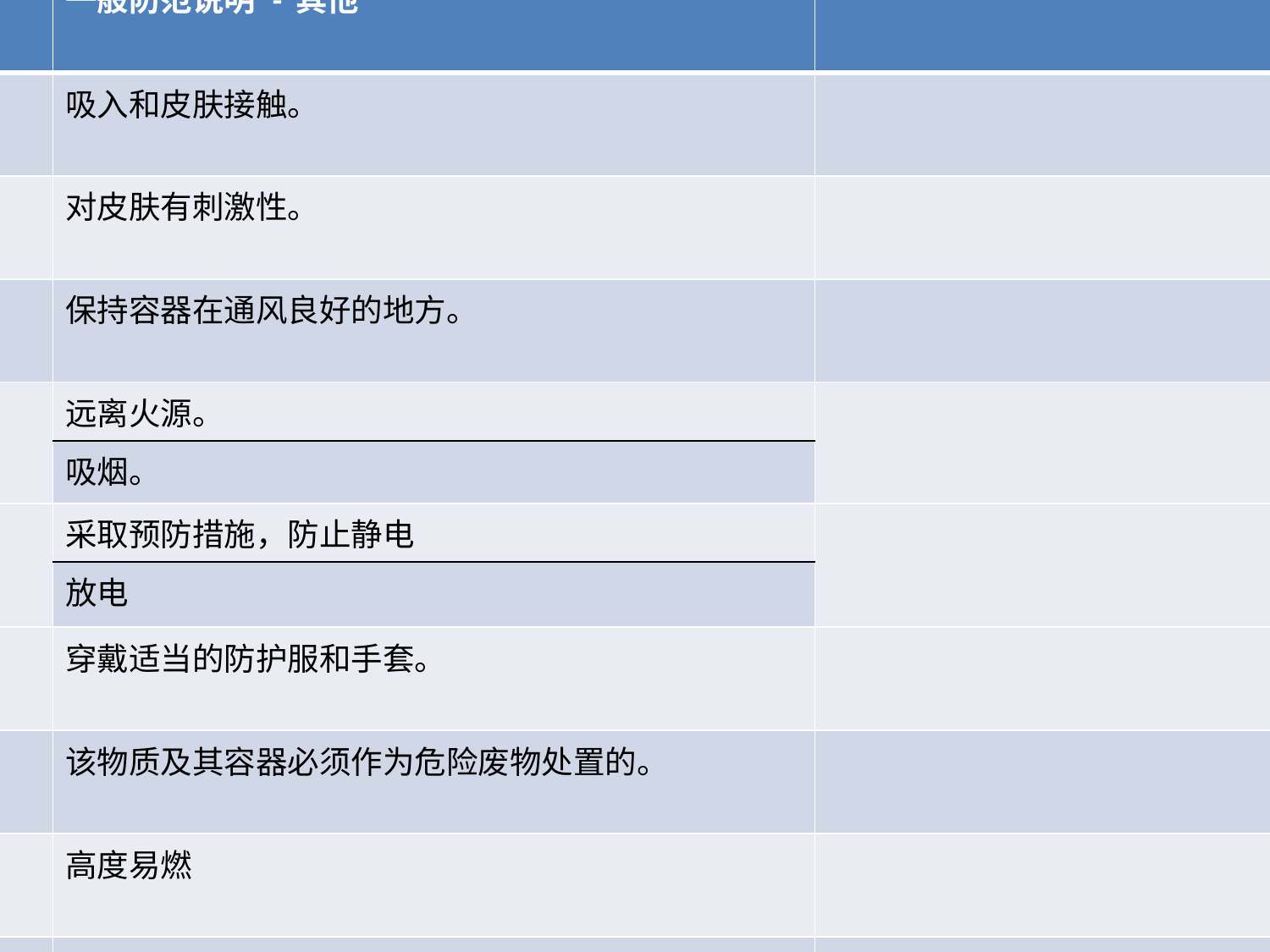

| 代码 | 一般防范说明 - 其他 |  |
| --- | --- | --- |
| R20/21 | 吸入和皮肤接触。 |  |
| R38 | 对皮肤有刺激性。 |  |
| S9 | 保持容器在通风良好的地方。 |  |
| S16 | 远离火源。 |  |
|  | 吸烟。 |  |
| S33 | 采取预防措施，防止静电 |  |
|  | 放电 |  |
| S36/37 | 穿戴适当的防护服和手套。 |  |
| S60 | 该物质及其容器必须作为危险废物处置的。 |  |
| F | 高度易燃 |  |
| Xn | 有害 |  |
| R11 | 高度易燃 |  |
| R41 | 可对眼睛造成严重损伤 |  |
| R48/20 | 有害：长期吸入会对人体健康造成严重损害。 |  |
| R63 | 危害胎儿可能出现的风险。 |  |
| R65 | 有害的：吞食可能造成肺部损害。 |  |
| R67 | 吸入蒸气可引起头晕 |  |
| S26 | 若接触到眼睛，用大量清水冲洗并送医。 |  |
| S36/37/39 | 穿戴适当的防护服，手套和防护眼镜/面罩。 |  |
| S62 | 如果吞食，勿催吐：立即就医并出示该容器或标签。 |  |
| R34 | 造成灼伤。 |  |
| 欧洲联盟 物理性能 |  |  |
| EUH001 | 爆炸时干燥 |  |
| EUH006 | 炸药或不与空气接触 | 不稳定在环境温度下 |
| EUH014 | 遇水剧烈反应 | 遇水剧烈反应[例如乙酰氯，碱金属，四氯化钛] |
| EUH018 | 在使用中可能形成易燃/易爆蒸汽 - 空气混合物 |  |
| EUH019 | 可形成爆炸性过氧化物 | 可形成爆炸性过氧化物[例如乙醚，1,4 - 二恶烷] |
| EUH044 | 爆炸的密封情况下加热风险 | 爆炸性分解当加热钢桶但不是在不太强的容器 |
| 健康属性 |  |  |
| EUH029 | 遇水释放有毒气体 | 演变剧烈的毒性猫1-3气体与水或潮湿空气中[如接触磷化铝，磷五硫化物] |
| EUH031 | 与酸接触释放出有毒气体 | 与酸接触释放剧毒急性猫3气体[如：次氯酸钠，钡的聚硫化物] |
| EUH032 | 与酸接触释放剧毒气体 | 与酸接触释放剧毒急性猫1-2气体[如：氰化氢的盐，叠氮化钠] |
| EUH066 | 反复接触可能导致皮肤干燥或龟裂 | 反复接触可能导致皮肤干燥或开裂，但不归类刺激性 |
| EUH070 | 由眼睛接触会中毒 | 毒性眼刺激试验归因于通过眼睛吸收过程，而不是通过粘膜 |
| EUH071 | 腐蚀性，对呼吸道 | Inhlalation TOX试验的死亡率因腐蚀或归入腐蚀性，对皮肤和容易被吸入 |
| 环境特性 |  |  |
| EUH059 | 危害臭氧层 |  |
| 欧盟其他危险说明 |  |  |
| EUH201 | 含有铅。不应使用在表面上容易被儿童咀嚼或吸。 |  |
| EUH201A | 警告！含有铅 |  |
| EUH202 | 氰基丙烯酸酯。危险。债券皮肤和眼睛在几秒钟内。请将此药品放在儿童接触不到的地方。 |  |
| EUH203 | 含有铬（VI） 。可能会产生过敏反应。 |  |
| EUH204 | 含有异氰酸盐。可能会产生过敏反应。 |  |
| EUH206 | 警告！不要与其他产品一起使用。可能释放出有害气体（氯气） 。 |  |
| EUH207 | 警告！含有镉。使用过程中形成危险的烟雾。请参阅制造商提供的信息。遵守安全指示。 |  |
| EUH208 | 包含<致敏物质的名称> 。可能会产生过敏反应。 |  |
| EUH209 | 使用时会变得高度易燃。 |  |
| EUH209A | 可以成为易燃使用。 |  |
| EUH210 | 根据要求提供安全数据表。 |  |
| EUH401 | 为了避免对人类健康和环境的风险，遵守使用说明。 | 产品使用的是植物保护产品（可予91/414/EEC） |
|  |  |  |
|  |  |  |